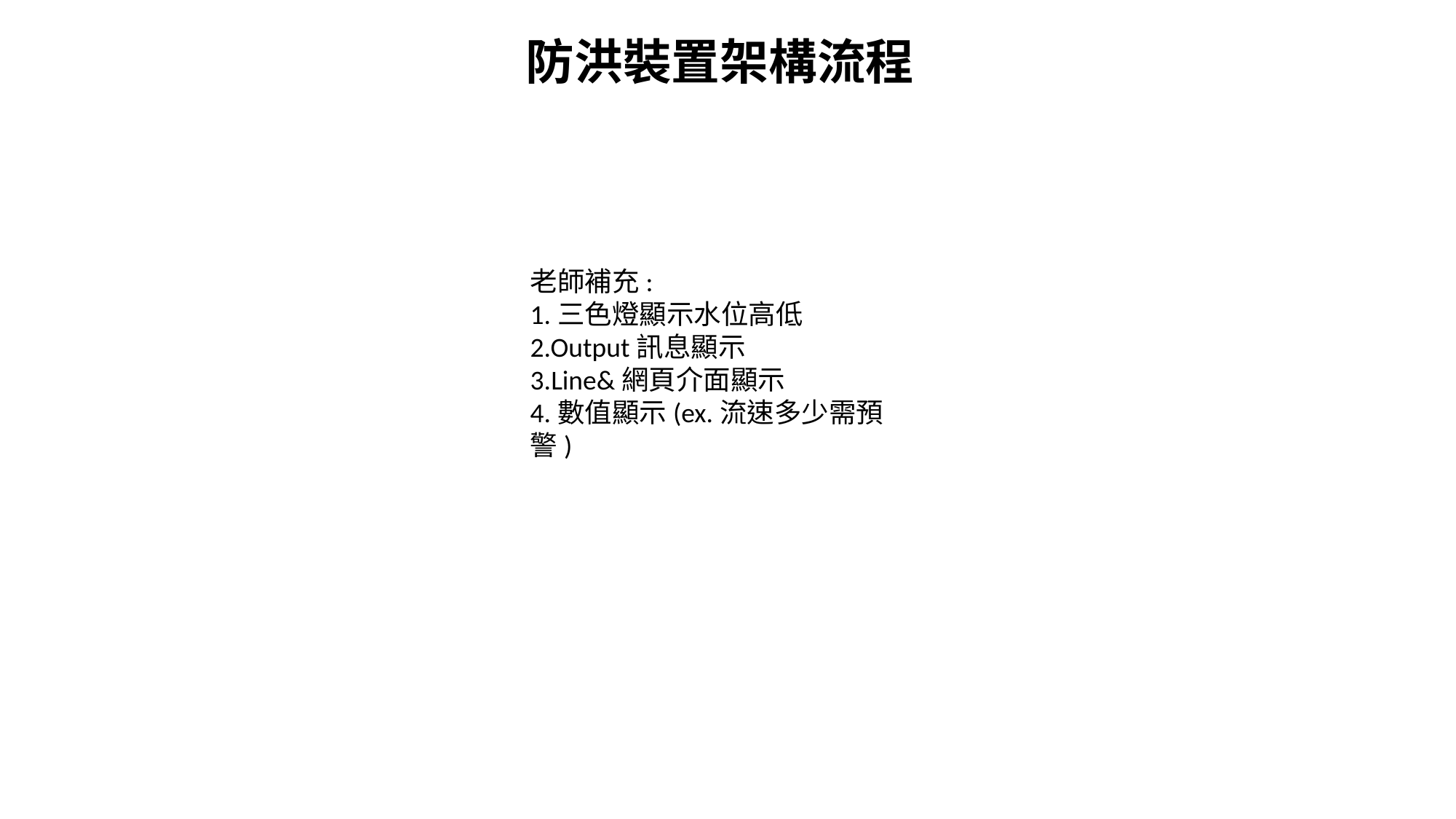

防洪裝置架構流程
老師補充:
1.三色燈顯示水位高低
2.Output訊息顯示
3.Line&網頁介面顯示
4.數值顯示(ex.流速多少需預警)